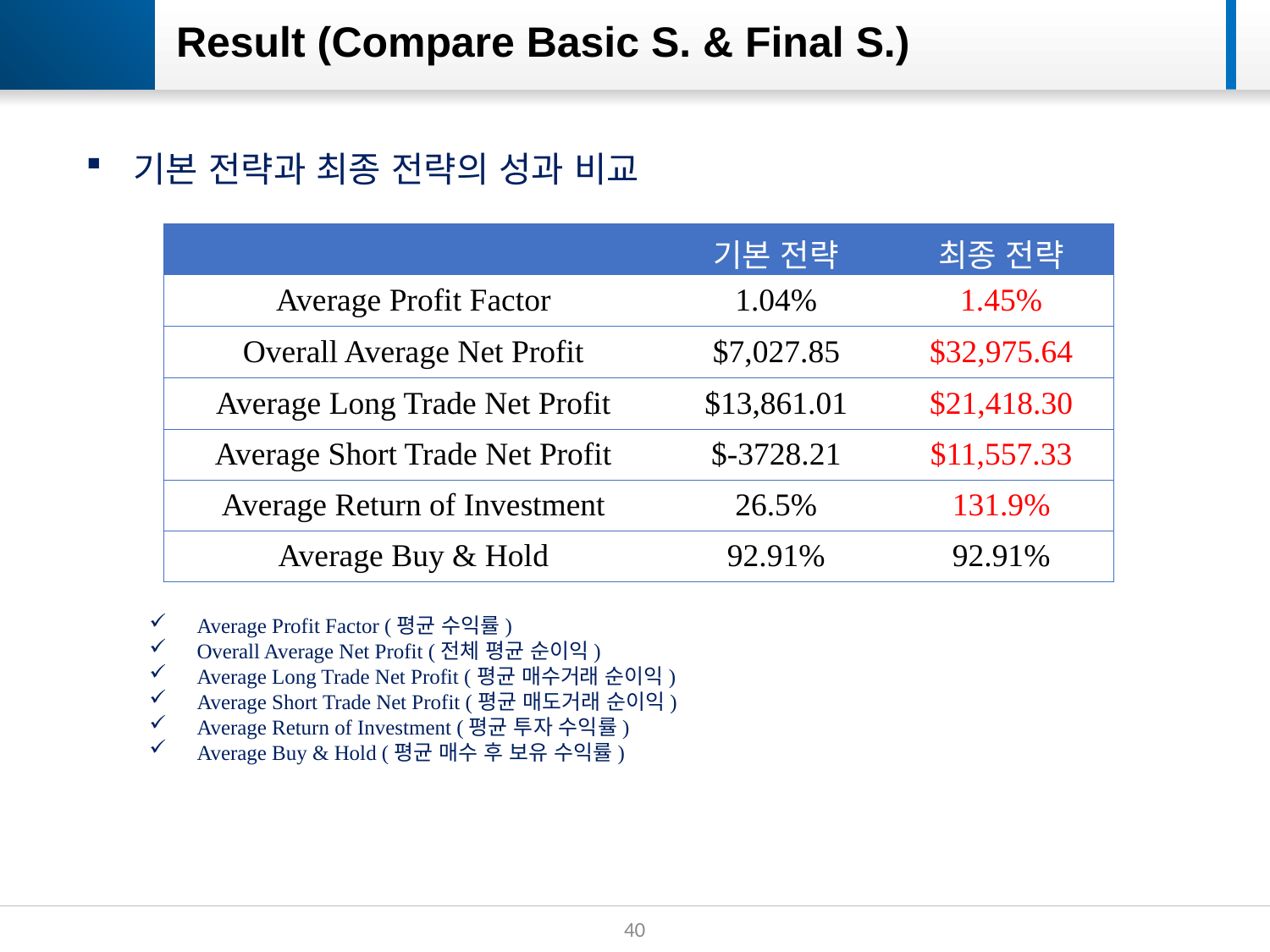

# Result (Compare Basic S. & Final S.)
기본 전략과 최종 전략의 성과 비교

Average Profit Factor (평균 수익률)
Overall Average Net Profit (전체 평균 순이익)
Average Long Trade Net Profit (평균 매수거래 순이익)
Average Short Trade Net Profit (평균 매도거래 순이익)
Average Return of Investment (평균 투자 수익률)
Average Buy & Hold (평균 매수 후 보유 수익률)
|  | 기본 전략 | 최종 전략 |
| --- | --- | --- |
| Average Profit Factor | 1.04% | 1.45% |
| Overall Average Net Profit | $7,027.85 | $32,975.64 |
| Average Long Trade Net Profit | $13,861.01 | $21,418.30 |
| Average Short Trade Net Profit | $-3728.21 | $11,557.33 |
| Average Return of Investment | 26.5% | 131.9% |
| Average Buy & Hold | 92.91% | 92.91% |